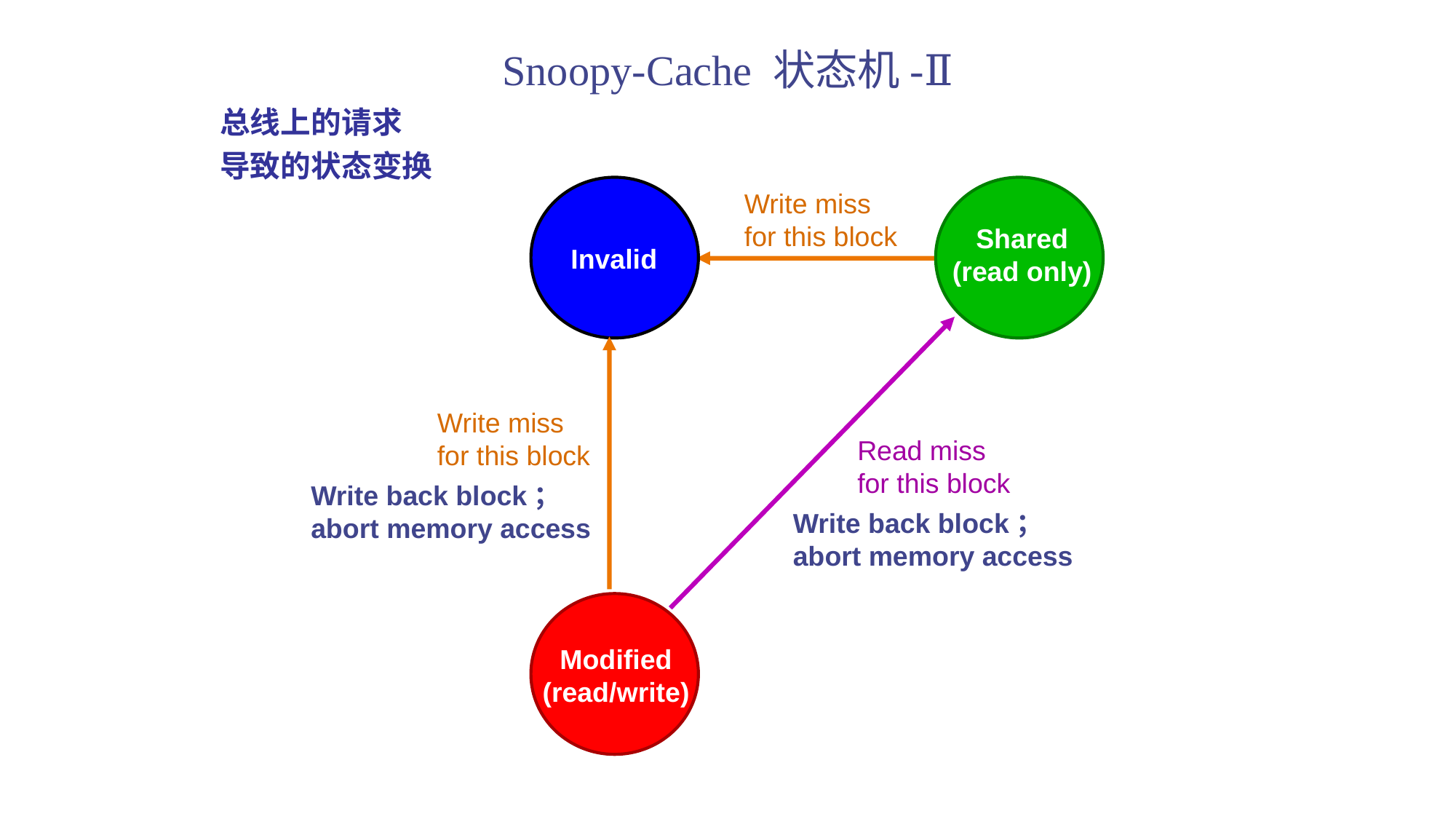

Snoopy-Cache 状态机-Ⅱ
总线上的请求
导致的状态变换

Write miss
for this block
Invalid

Shared
(read only)

Read miss
for this block
Write back block；
abort memory access

Modified
(read/write)

Write miss
for this block
Write back block；
abort memory access